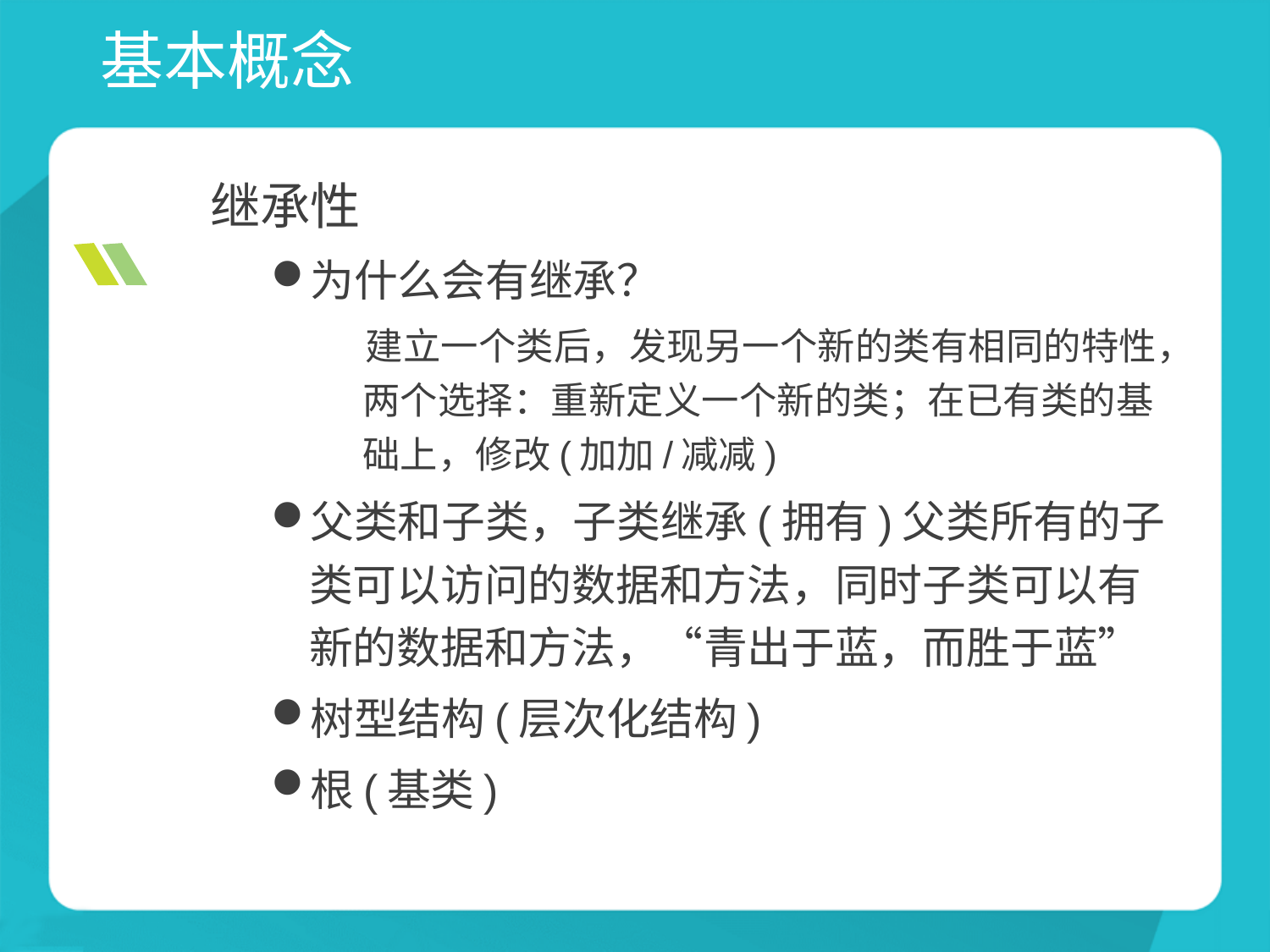

# 基本概念
继承性
为什么会有继承？
建立一个类后，发现另一个新的类有相同的特性，两个选择：重新定义一个新的类；在已有类的基础上，修改(加加/减减)
父类和子类，子类继承(拥有)父类所有的子类可以访问的数据和方法，同时子类可以有新的数据和方法，“青出于蓝，而胜于蓝”
树型结构(层次化结构)
根(基类)

14